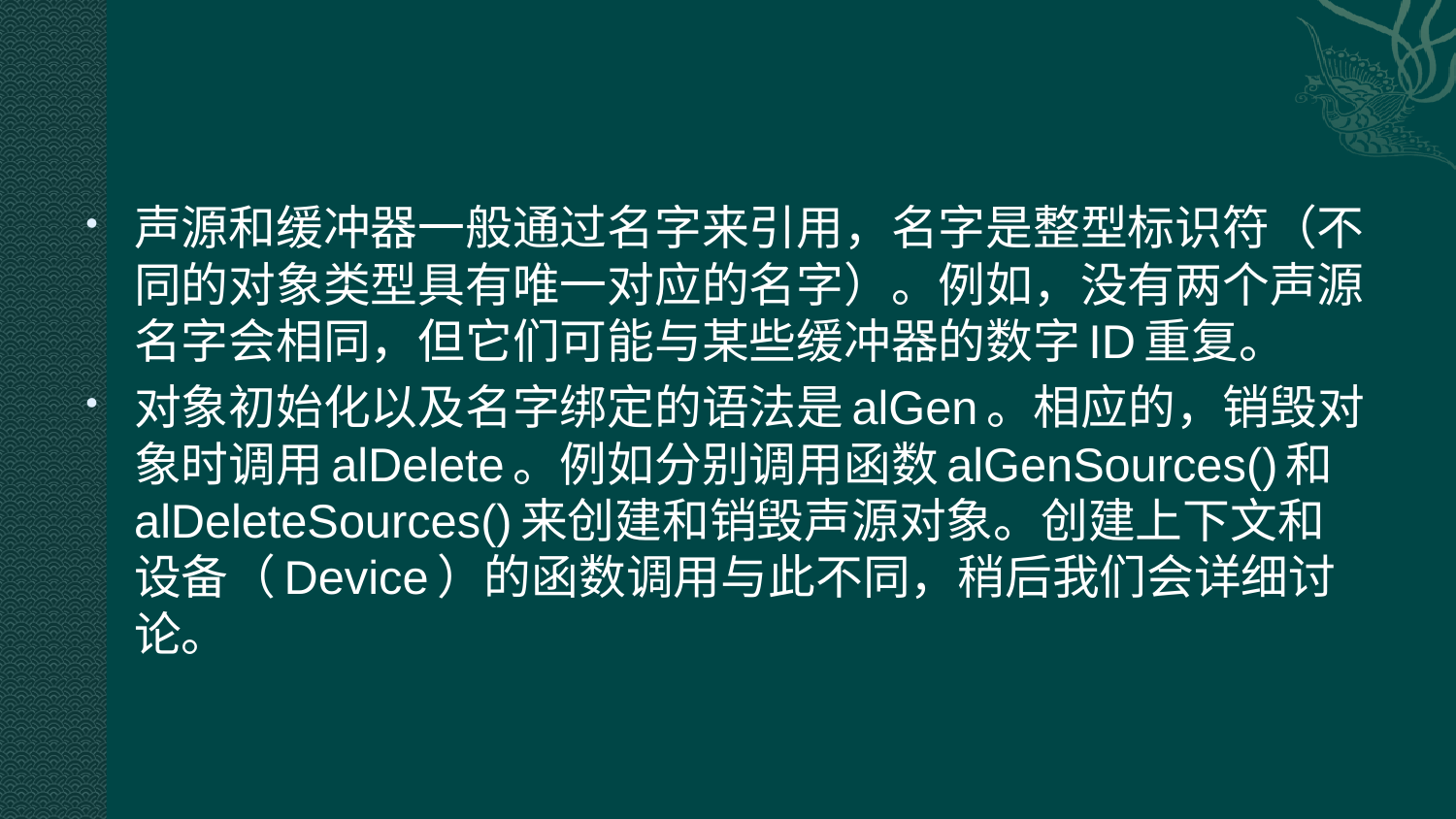

#
声源和缓冲器一般通过名字来引用，名字是整型标识符（不同的对象类型具有唯一对应的名字）。例如，没有两个声源名字会相同，但它们可能与某些缓冲器的数字ID重复。
对象初始化以及名字绑定的语法是alGen。相应的，销毁对象时调用alDelete。例如分别调用函数alGenSources()和alDeleteSources()来创建和销毁声源对象。创建上下文和设备（Device）的函数调用与此不同，稍后我们会详细讨论。